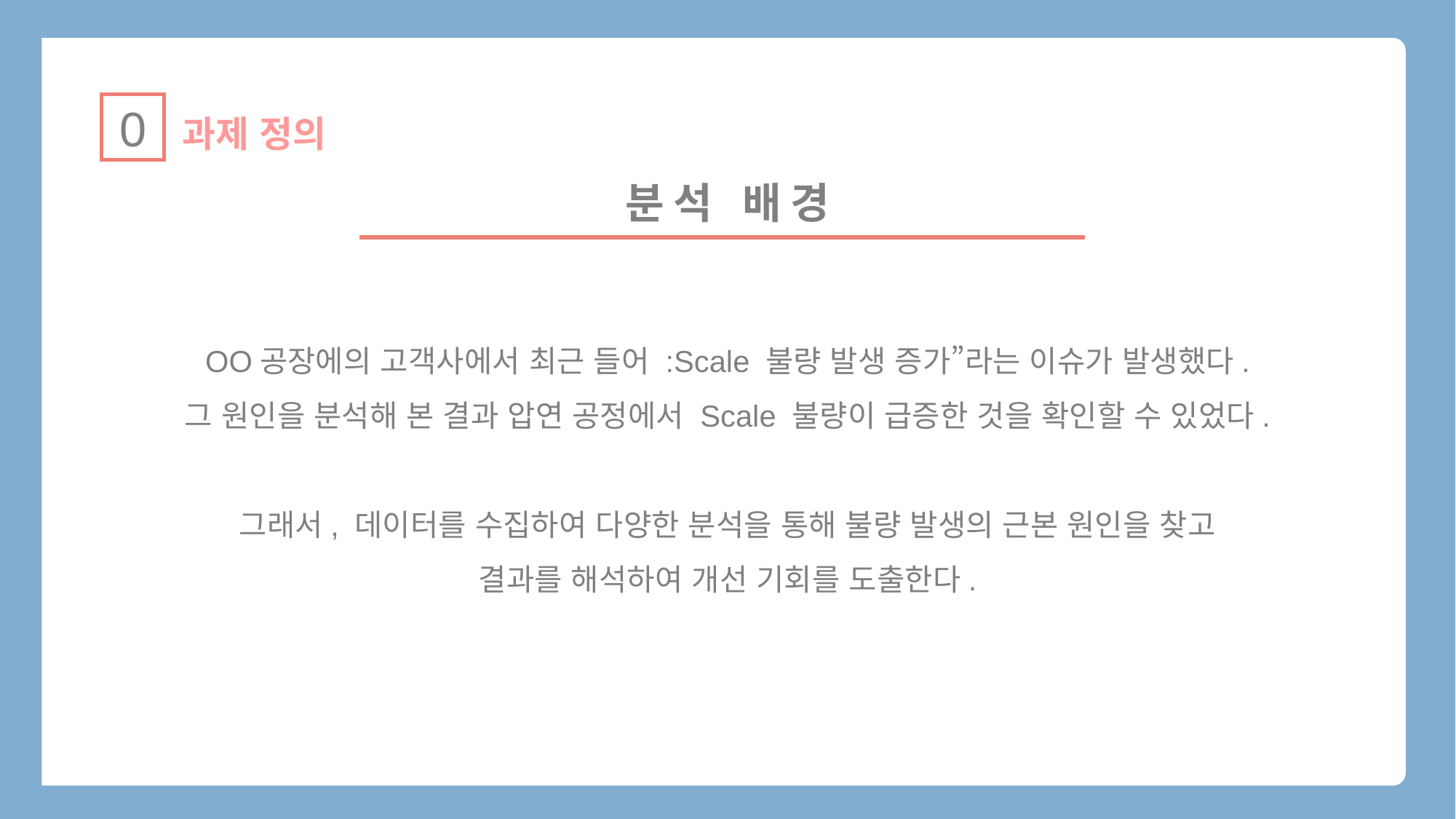

과제 정의
0
분석 배경
OO공장에의 고객사에서 최근 들어 :Scale 불량 발생 증가”라는 이슈가 발생했다.
그 원인을 분석해 본 결과 압연 공정에서 Scale 불량이 급증한 것을 확인할 수 있었다.

그래서, 데이터를 수집하여 다양한 분석을 통해 불량 발생의 근본 원인을 찾고
결과를 해석하여 개선 기회를 도출한다.